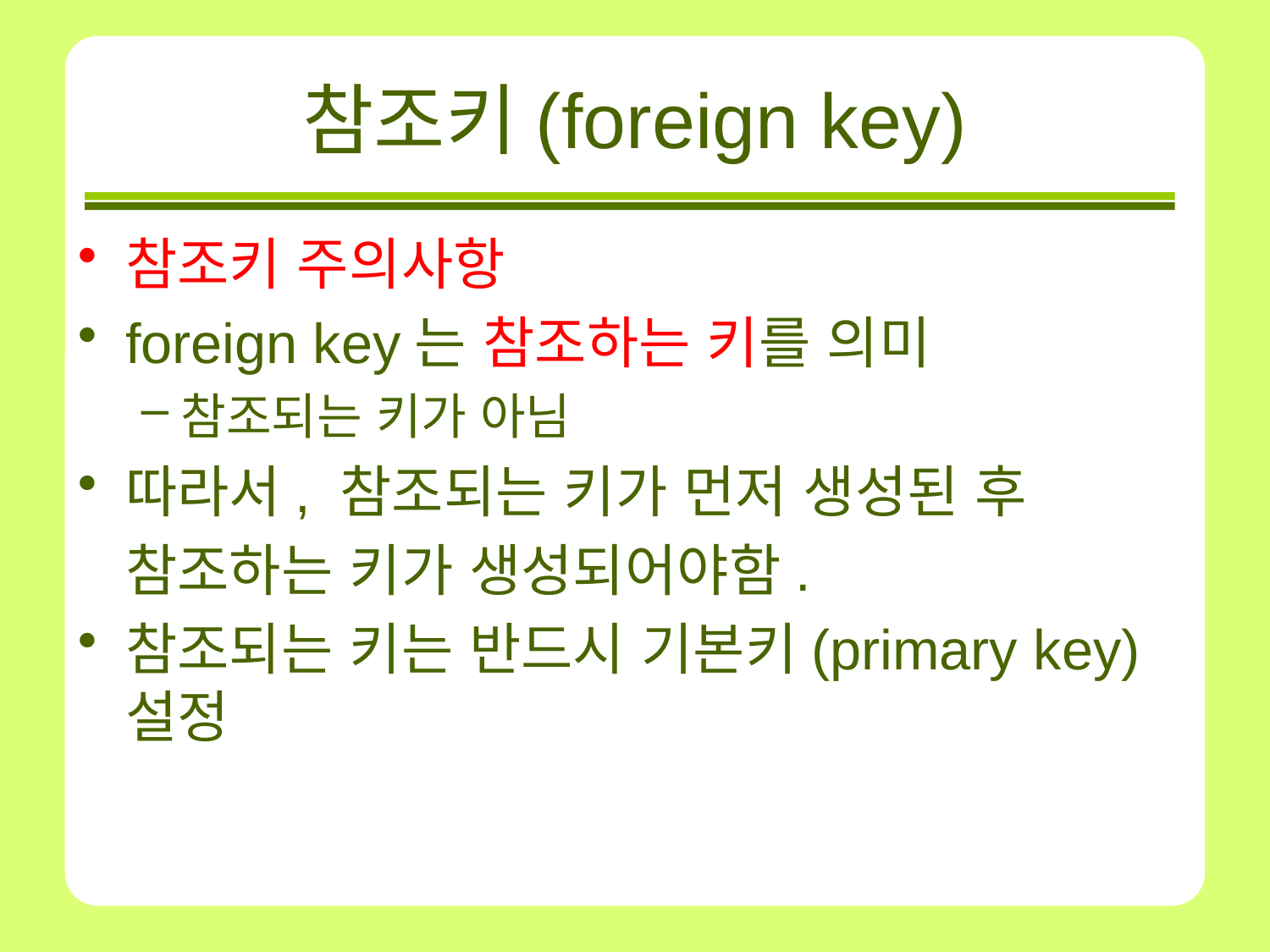

# 참조키(foreign key)
참조키 주의사항
foreign key는 참조하는 키를 의미
참조되는 키가 아님
따라서, 참조되는 키가 먼저 생성된 후
	참조하는 키가 생성되어야함.
참조되는 키는 반드시 기본키(primary key)설정